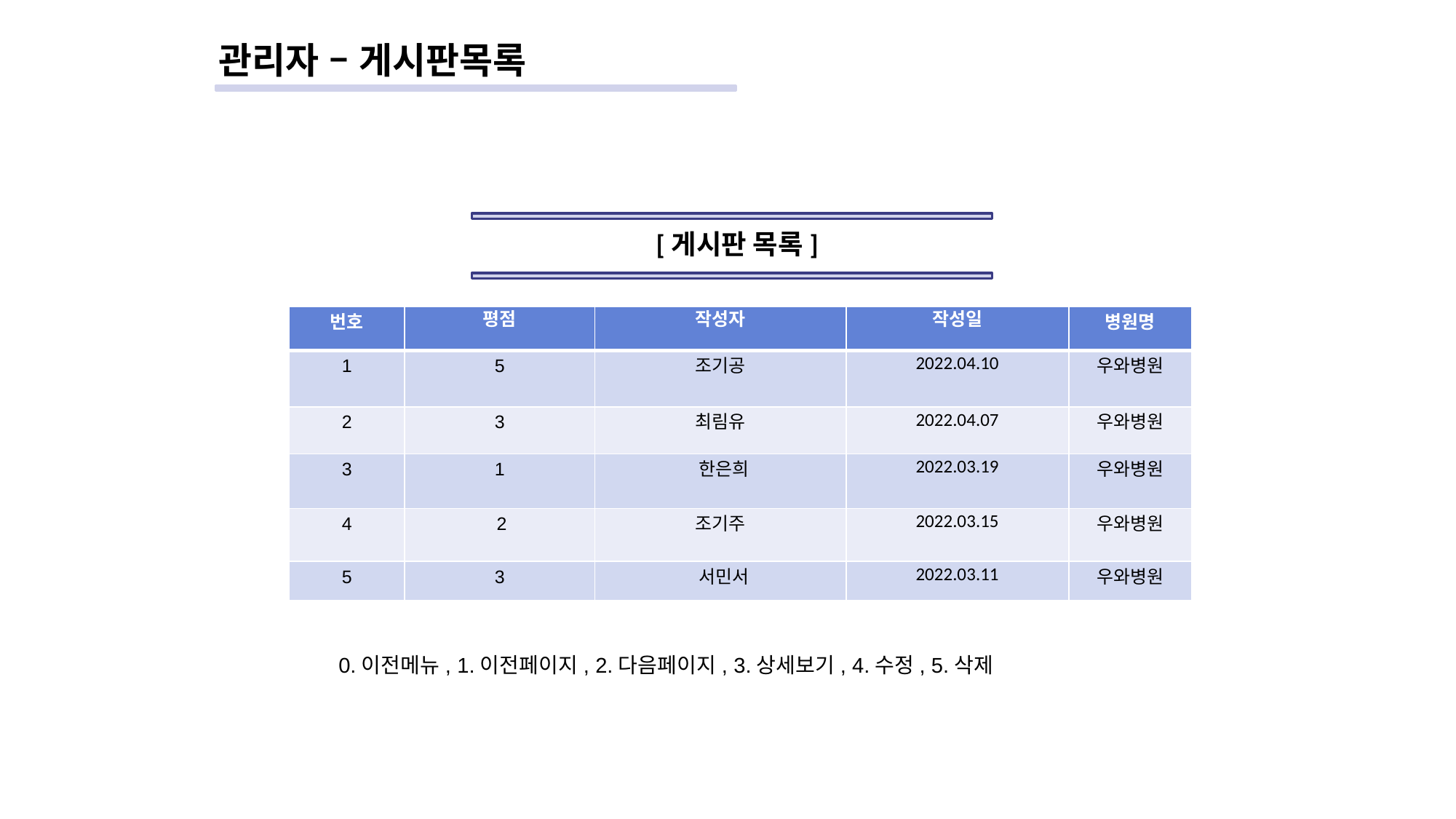

# 관리자 – 게시판목록

[게시판 목록]

| 번호 | 평점 | 작성자 | 작성일 | 병원명 |
| --- | --- | --- | --- | --- |
| 1 | 5 | 조기공 | 2022.04.10 | 우와병원 |
| 2 | 3 | 최림유 | 2022.04.07 | 우와병원 |
| 3 | 1 | 한은희 | 2022.03.19 | 우와병원 |
| 4 | 2 | 조기주 | 2022.03.15 | 우와병원 |
| 5 | 3 | 서민서 | 2022.03.11 | 우와병원 |
0.이전메뉴, 1.이전페이지, 2.다음페이지, 3.상세보기, 4.수정, 5.삭제